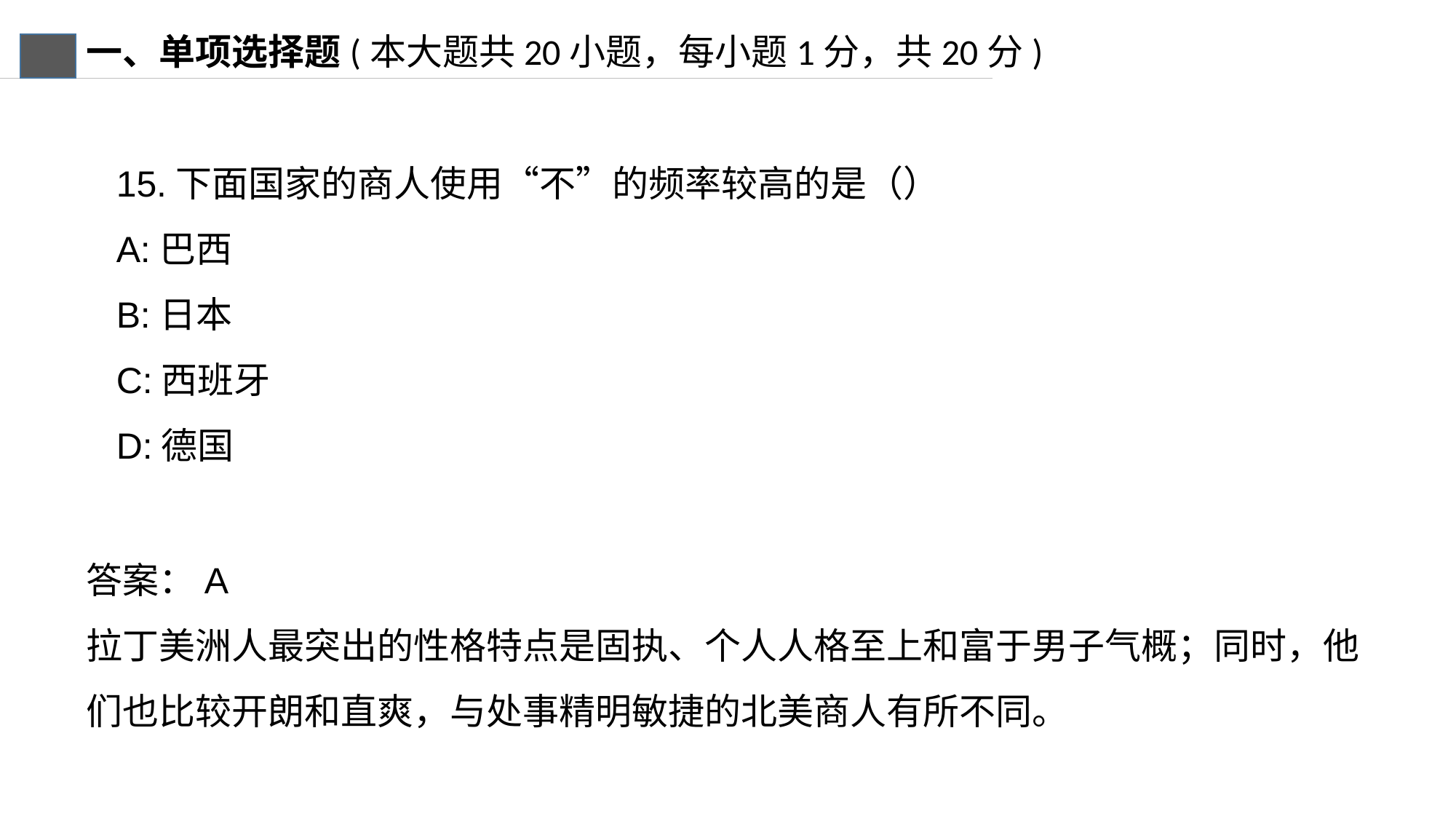

一、单项选择题(本大题共20小题，每小题1分，共20分)

15.下面国家的商人使用“不”的频率较高的是（）
A:巴西
B:日本
C:西班牙
D:德国
答案：A
拉丁美洲人最突出的性格特点是固执、个人人格至上和富于男子气概；同时，他们也比较开朗和直爽，与处事精明敏捷的北美商人有所不同。